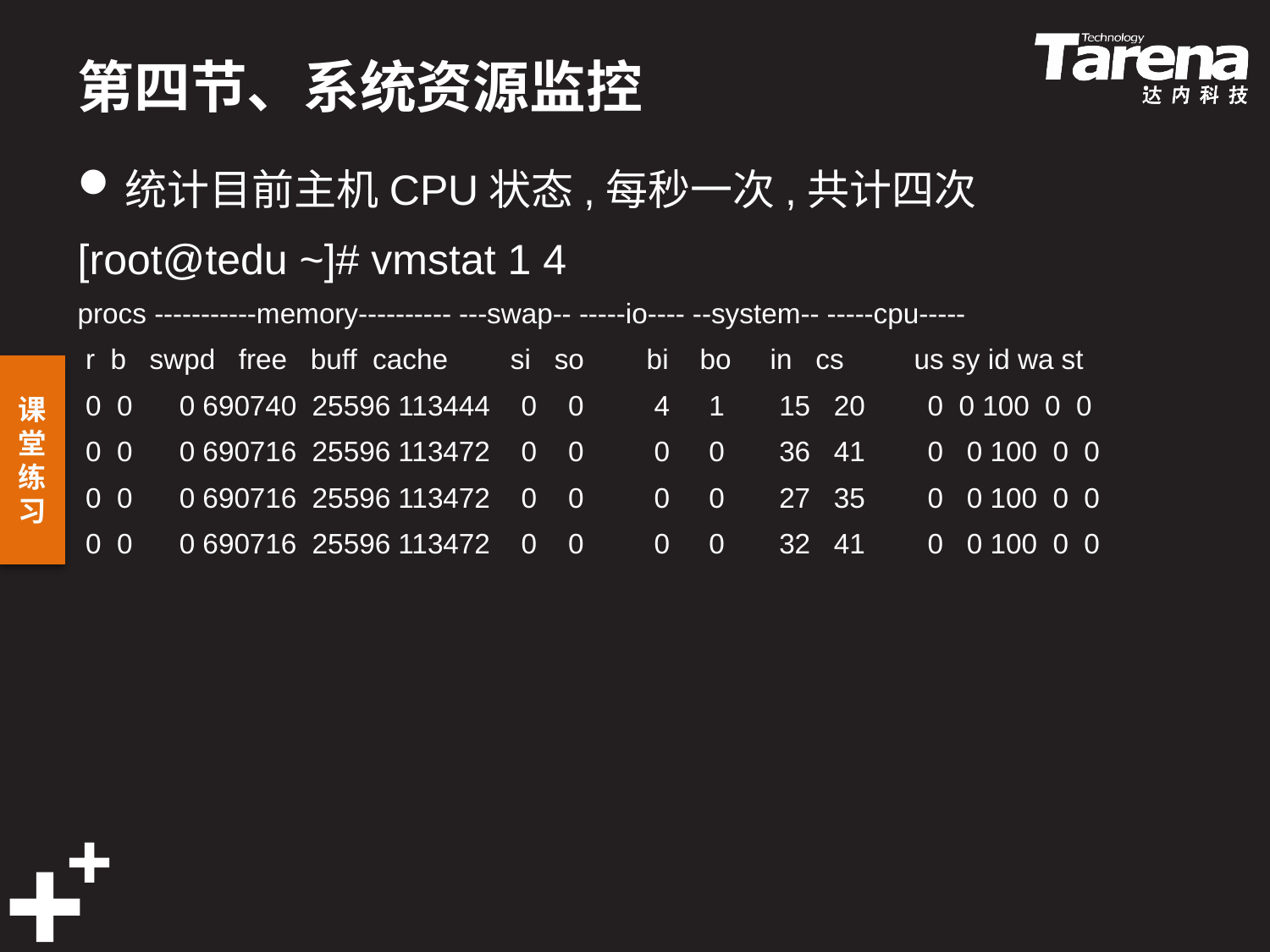

# 第四节、系统资源监控
统计目前主机CPU状态,每秒一次,共计四次
[root@tedu ~]# vmstat 1 4
procs -----------memory---------- ---swap-- -----io---- --system-- -----cpu-----
 r  b   swpd   free   buff  cache        si   so        bi    bo     in   cs         us sy id wa st
 0  0      0 690740  25596 113444    0    0         4     1       15   20        0  0 100  0  0
 0  0      0 690716  25596 113472    0    0         0     0       36   41        0   0 100  0  0
 0  0      0 690716  25596 113472    0    0         0     0       27   35        0   0 100  0  0
 0  0      0 690716  25596 113472    0    0         0     0       32   41        0   0 100  0  0
